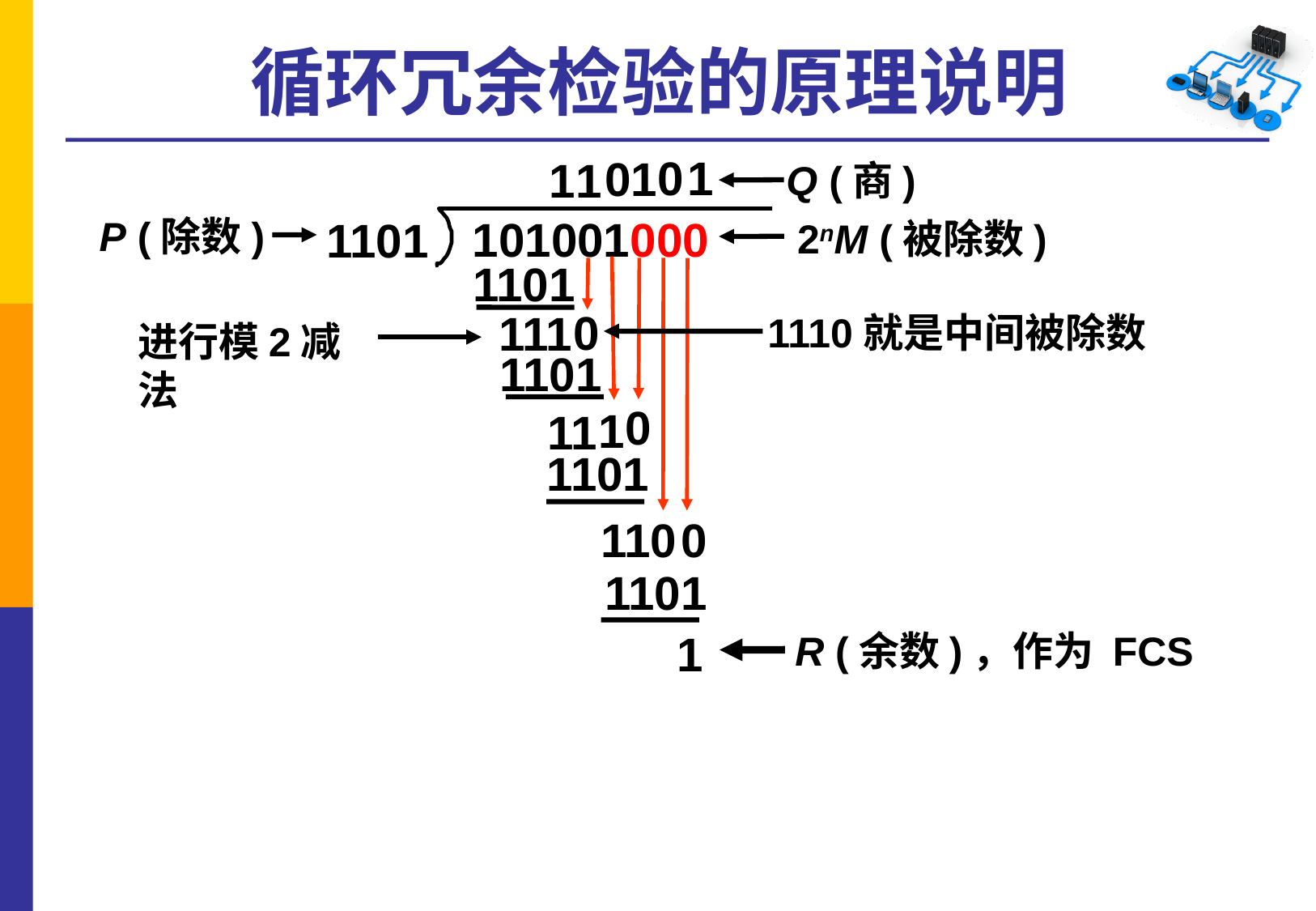

# 循环冗余检验的原理说明
0
1
0
1
1
1
Q (商)

101001000
1101
P (除数)
2nM (被除数)

1101

0
111

1110就是中间被除数

进行模2减法

1101

0
1
11
1101

0
0
11
1101

1
R (余数)，作为 FCS